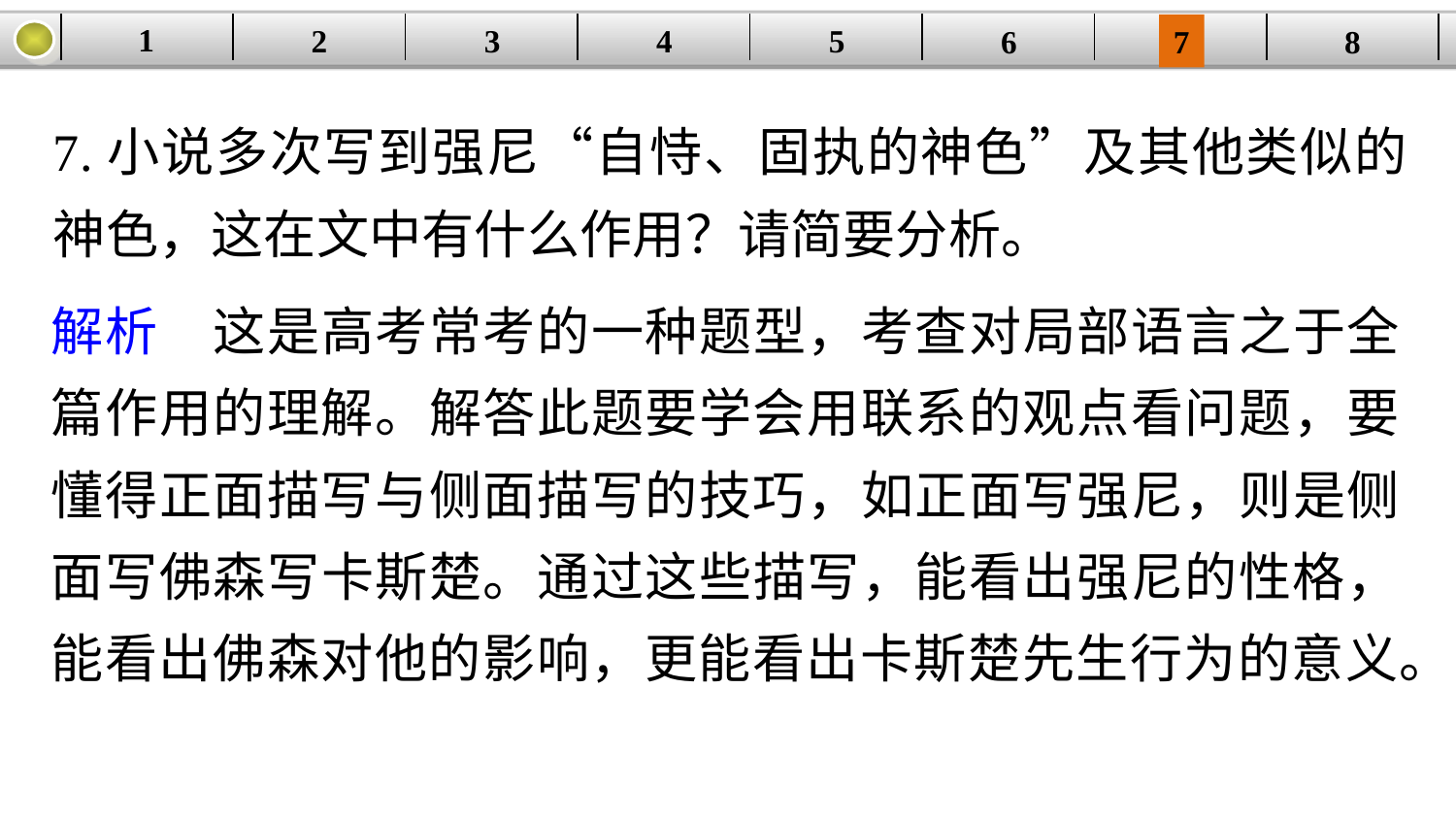

1
2
3
4
|  |  |  |  |  |  |  |  |
| --- | --- | --- | --- | --- | --- | --- | --- |
5
6
7
8

7.小说多次写到强尼“自恃、固执的神色”及其他类似的神色，这在文中有什么作用？请简要分析。
解析　这是高考常考的一种题型，考查对局部语言之于全篇作用的理解。解答此题要学会用联系的观点看问题，要懂得正面描写与侧面描写的技巧，如正面写强尼，则是侧面写佛森写卡斯楚。通过这些描写，能看出强尼的性格，能看出佛森对他的影响，更能看出卡斯楚先生行为的意义。